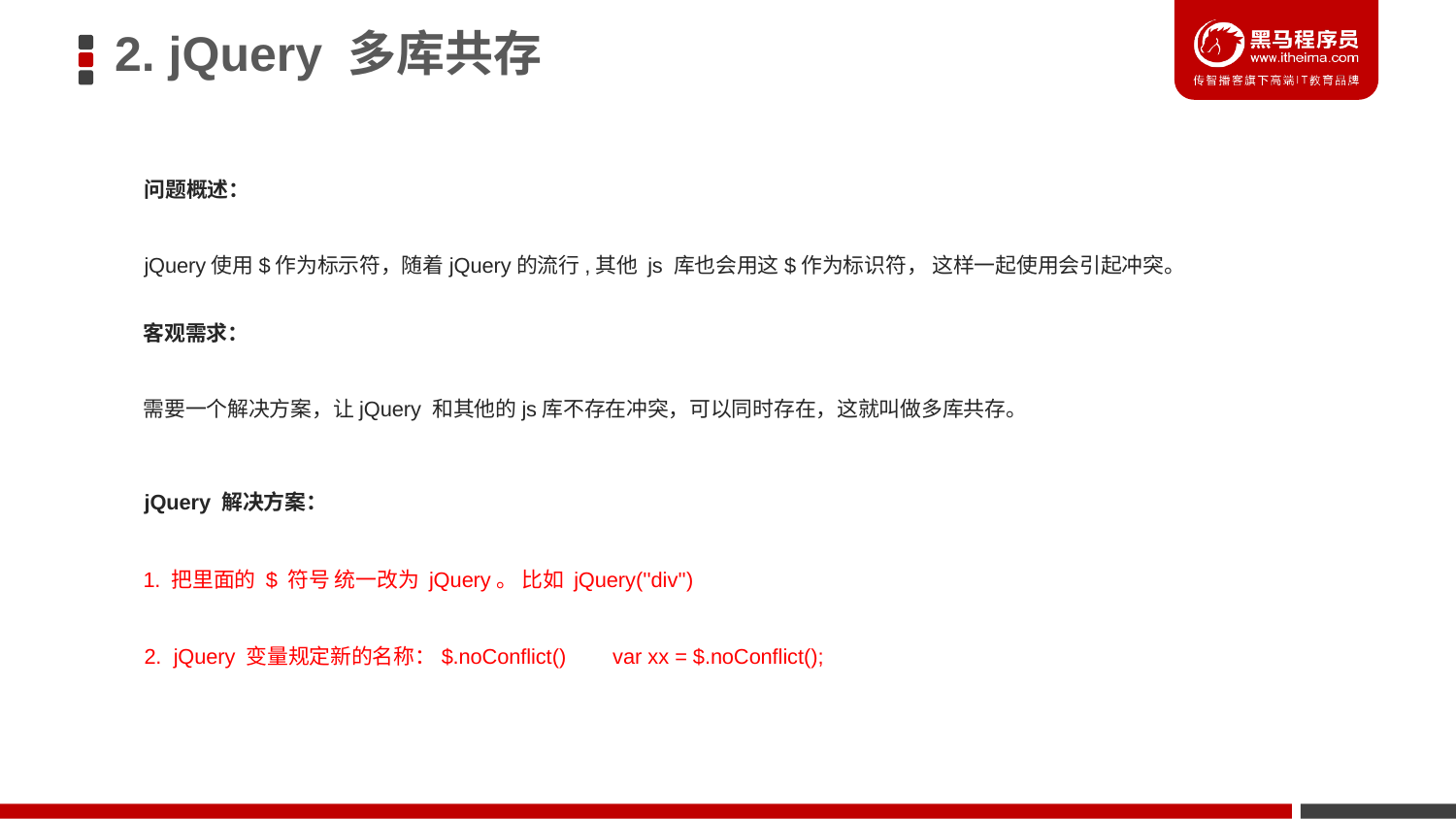

# 2. jQuery 多库共存
问题概述：

jQuery使用$作为标示符，随着jQuery的流行,其他 js 库也会用这$作为标识符， 这样一起使用会引起冲突。
客观需求：

需要一个解决方案，让jQuery 和其他的js库不存在冲突，可以同时存在，这就叫做多库共存。
jQuery 解决方案：

1. 把里面的 $ 符号 统一改为 jQuery。 比如 jQuery(''div'')
2.  jQuery 变量规定新的名称：$.noConflict()        var xx = $.noConflict();